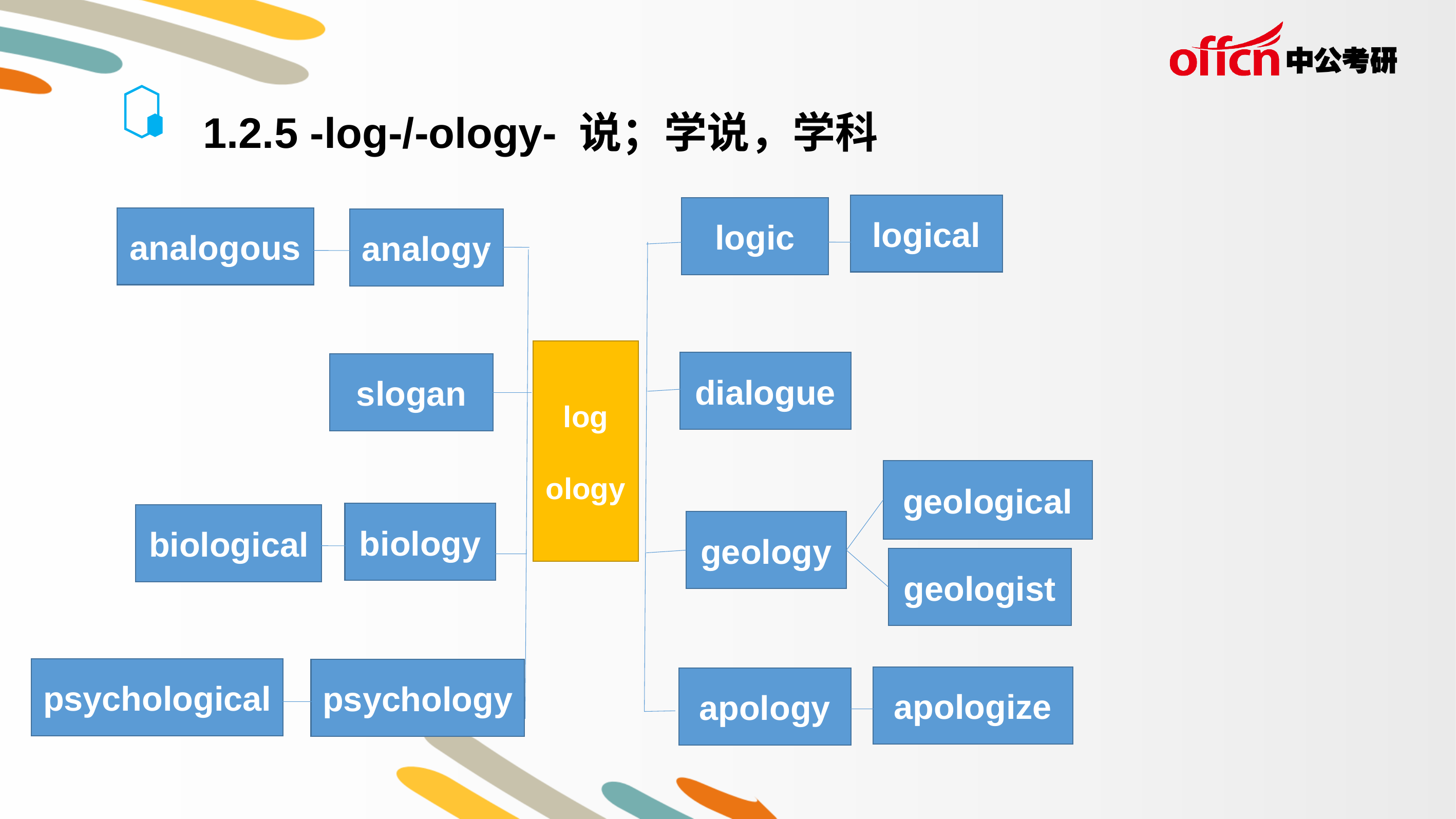

1.2.5 -log-/-ology- 说；学说，学科
logical
logic
analogous
analogy
log

ology
dialogue
slogan
geological
biology
biological
geology
geologist
psychological
psychology
apologize
apology